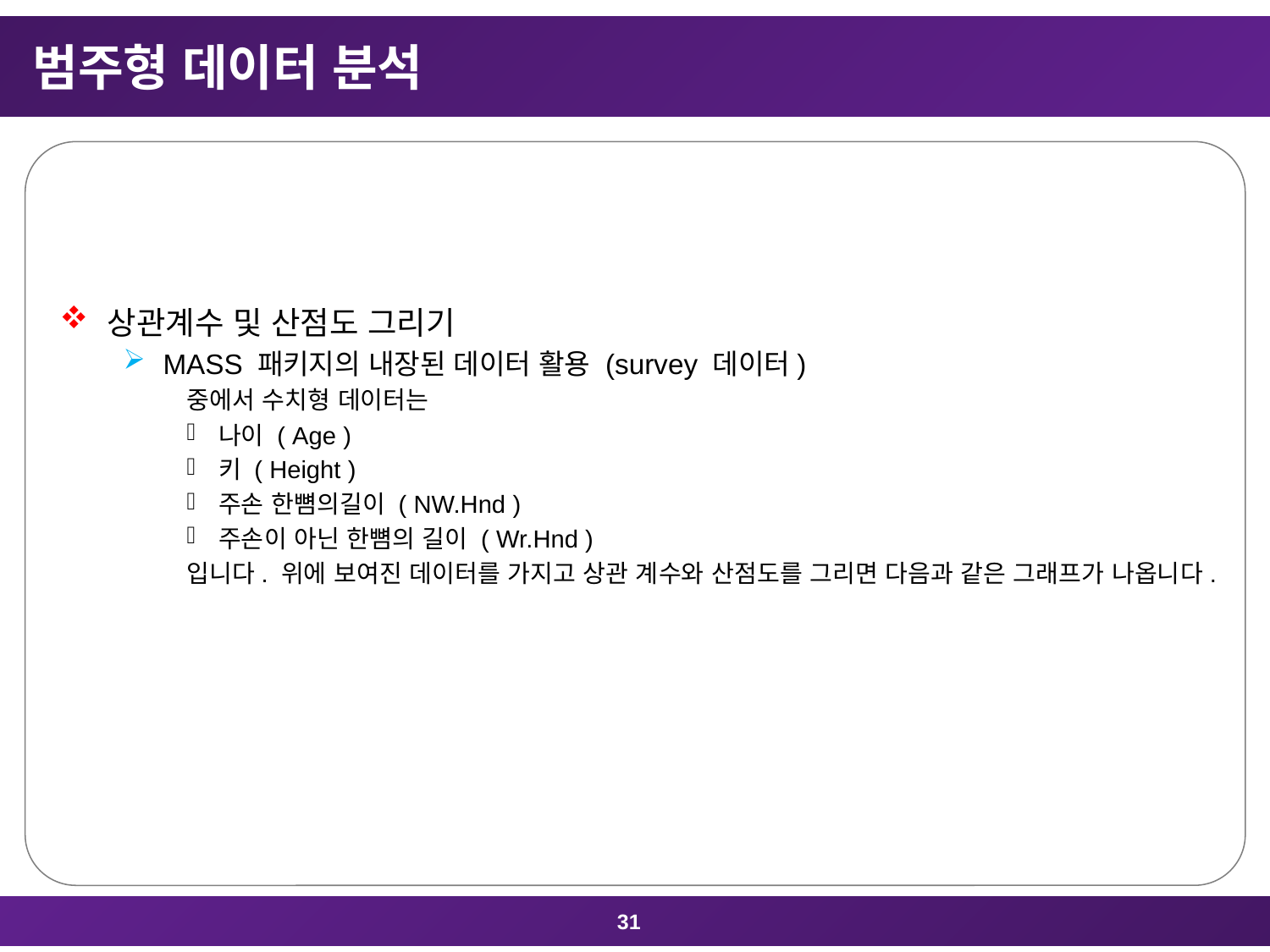

# 범주형 데이터 분석
상관계수 및 산점도 그리기
MASS 패키지의 내장된 데이터 활용 (survey 데이터)
중에서 수치형 데이터는
나이 ( Age )
키 ( Height )
주손 한뼘의길이 ( NW.Hnd )
주손이 아닌 한뼘의 길이 ( Wr.Hnd )
입니다. 위에 보여진 데이터를 가지고 상관 계수와 산점도를 그리면 다음과 같은 그래프가 나옵니다.

31